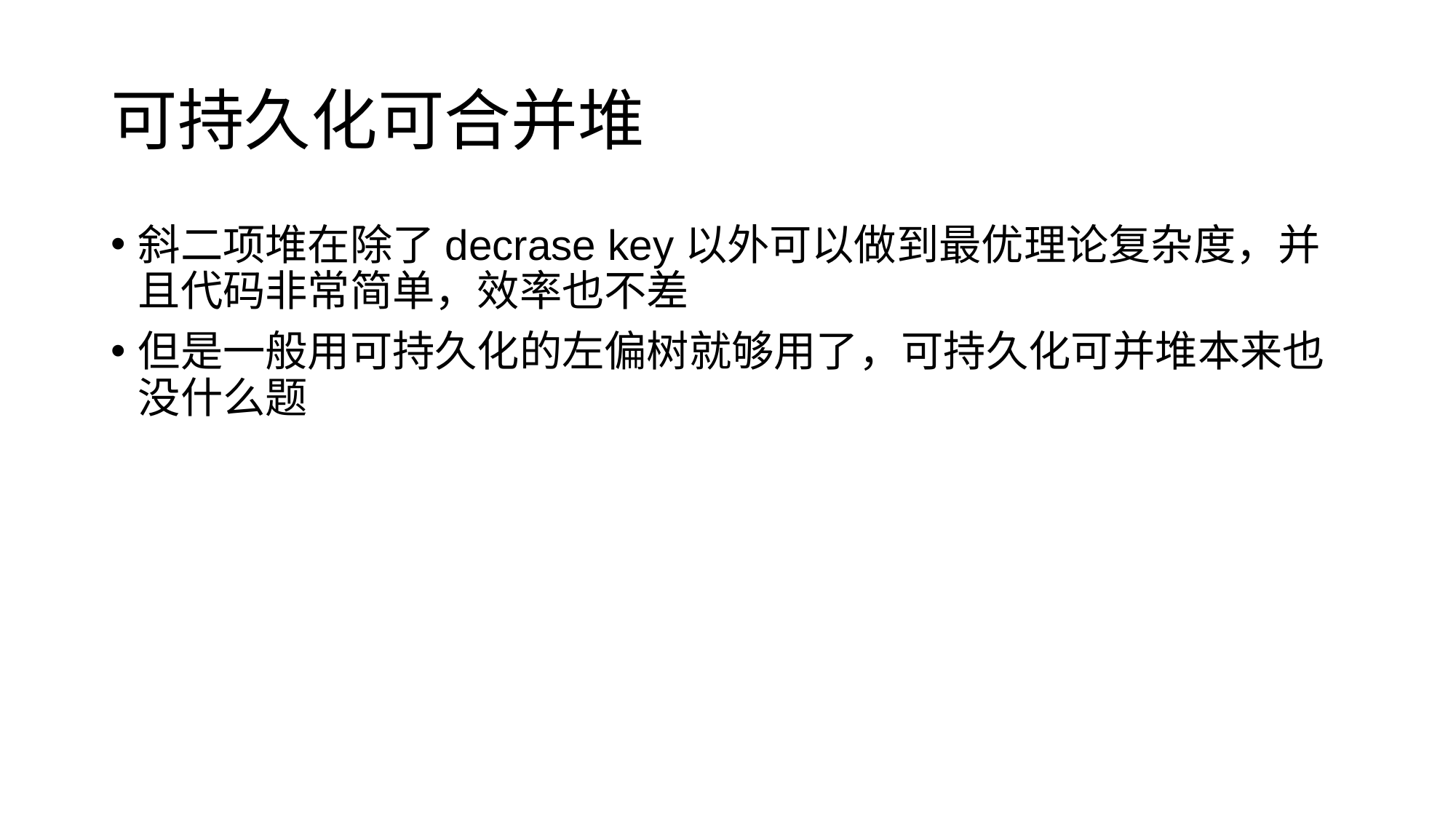

# 可持久化可合并堆
斜二项堆在除了decrase key以外可以做到最优理论复杂度，并且代码非常简单，效率也不差
但是一般用可持久化的左偏树就够用了，可持久化可并堆本来也没什么题